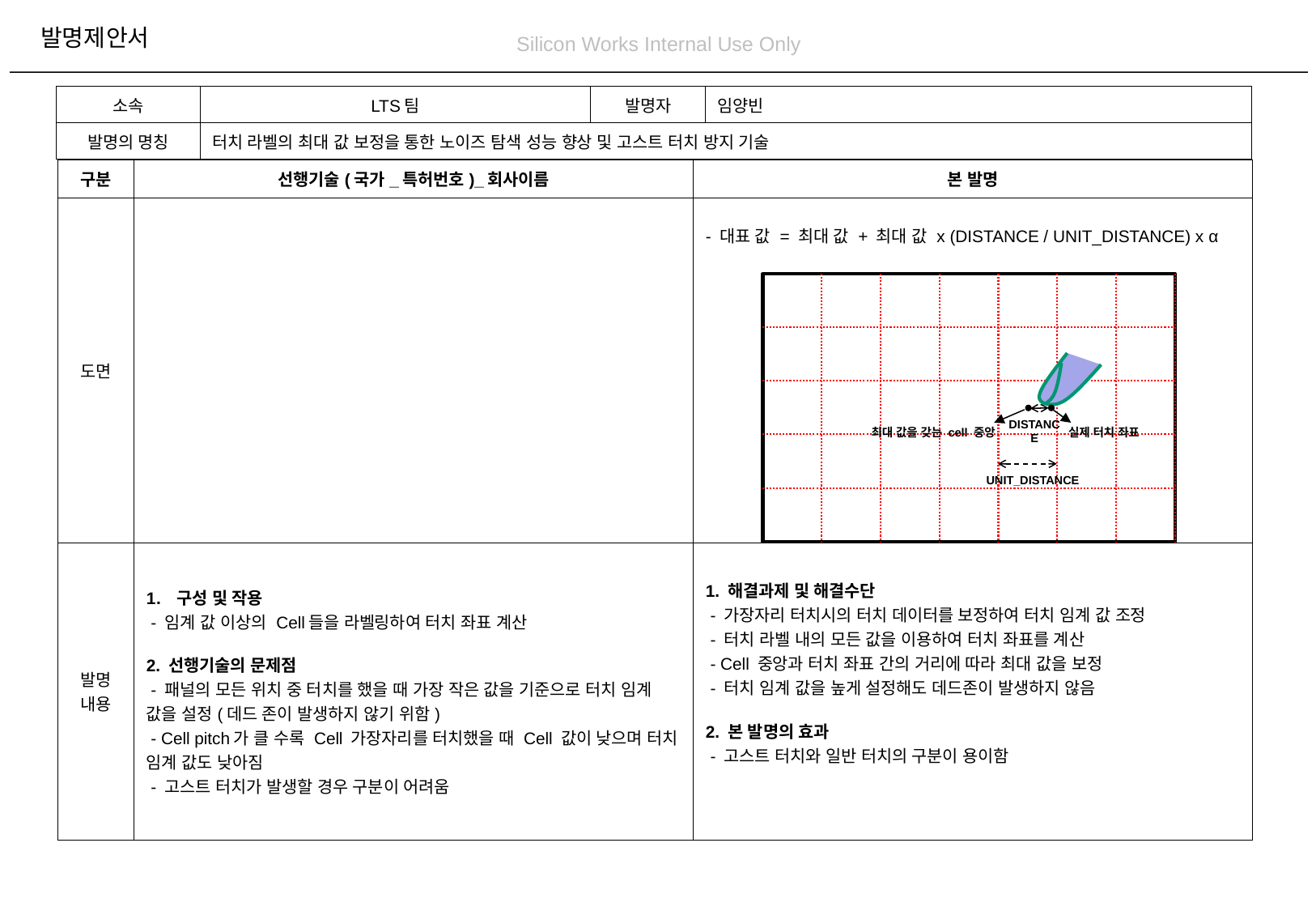

# 발명제안서
| 소속 | LTS팀 | 발명자 | 임양빈 |
| --- | --- | --- | --- |
| 발명의 명칭 | 터치 라벨의 최대 값 보정을 통한 노이즈 탐색 성능 향상 및 고스트 터치 방지 기술 |  |  |
| 구분 | 선행기술(국가\_특허번호)\_회사이름 | 본 발명 |
| --- | --- | --- |
| 도면 |  | - 대표 값 = 최대 값 + 최대 값 x (DISTANCE / UNIT\_DISTANCE) x α |
| 발명 내용 | 구성 및 작용 - 임계 값 이상의 Cell들을 라벨링하여 터치 좌표 계산 2. 선행기술의 문제점 - 패널의 모든 위치 중 터치를 했을 때 가장 작은 값을 기준으로 터치 임계 값을 설정(데드 존이 발생하지 않기 위함) - Cell pitch가 클 수록 Cell 가장자리를 터치했을 때 Cell 값이 낮으며 터치 임계 값도 낮아짐 - 고스트 터치가 발생할 경우 구분이 어려움 | 1. 해결과제 및 해결수단 - 가장자리 터치시의 터치 데이터를 보정하여 터치 임계 값 조정 - 터치 라벨 내의 모든 값을 이용하여 터치 좌표를 계산 - Cell 중앙과 터치 좌표 간의 거리에 따라 최대 값을 보정 - 터치 임계 값을 높게 설정해도 데드존이 발생하지 않음 2. 본 발명의 효과 - 고스트 터치와 일반 터치의 구분이 용이함 |

DISTANCE
최대 값을 갖는 cell 중앙
실제 터치 좌표
UNIT_DISTANCE